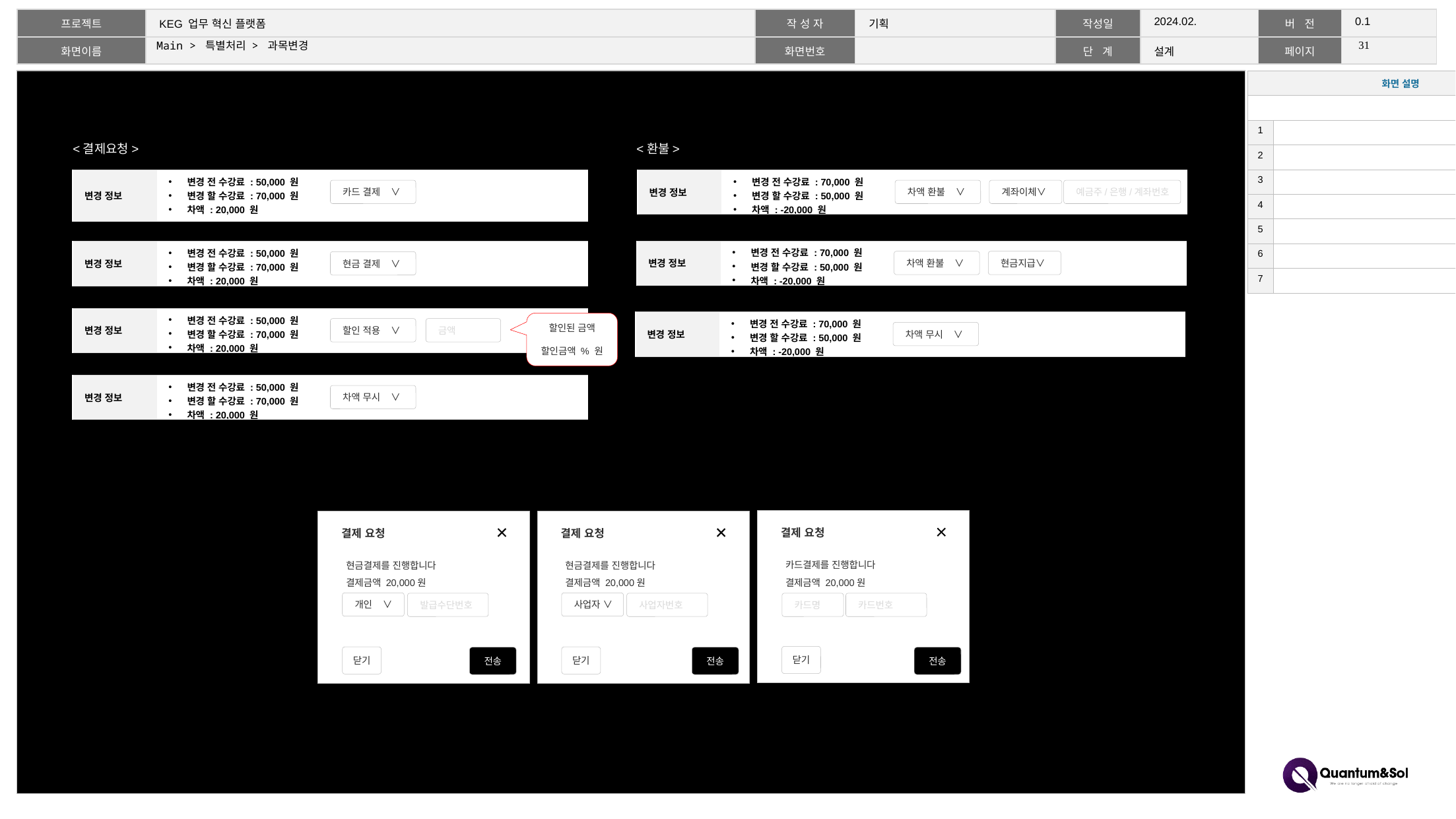

31

# Main > 특별처리 > 과목변경
| 화면 설명 |  |
| --- | --- |
|  |  |
| 1 |  |
| 2 |  |
| 3 |  |
| 4 |  |
| 5 |  |
| 6 |  |
| 7 |  |
<결제요청>
<환불>
| 변경 정보 | 변경 전 수강료 : 50,000 원 변경 할 수강료 : 70,000 원 차액 : 20,000 원 |
| --- | --- |
| 변경 정보 | 변경 전 수강료 : 70,000 원 변경 할 수강료 : 50,000 원 차액 : -20,000 원 |
| --- | --- |
계좌이체∨
예금주/은행/계좌번호
카드 결제    ∨
차액 환불    ∨
| 변경 정보 | 변경 전 수강료 : 70,000 원 변경 할 수강료 : 50,000 원 차액 : -20,000 원 |
| --- | --- |
| 변경 정보 | 변경 전 수강료 : 50,000 원 변경 할 수강료 : 70,000 원 차액 : 20,000 원 |
| --- | --- |
현금지급∨
차액 환불    ∨
현금 결제    ∨
| 변경 정보 | 변경 전 수강료 : 50,000 원 변경 할 수강료 : 70,000 원 차액 : 20,000 원 |
| --- | --- |
| 변경 정보 | 변경 전 수강료 : 70,000 원 변경 할 수강료 : 50,000 원 차액 : -20,000 원 |
| --- | --- |
할인된 금액

할인금액 % 원
할인 적용    ∨
금액
차액 무시    ∨
| 변경 정보 | 변경 전 수강료 : 50,000 원 변경 할 수강료 : 70,000 원 차액 : 20,000 원 |
| --- | --- |
차액 무시    ∨
결제 요청
결제 요청
결제 요청
카드결제를 진행합니다
결제금액 20,000원
현금결제를 진행합니다
결제금액 20,000원
현금결제를 진행합니다
결제금액 20,000원
개인    ∨
사업자 ∨
카드명
카드번호
발급수단번호
사업자번호
닫기
닫기
닫기
전송
전송
전송